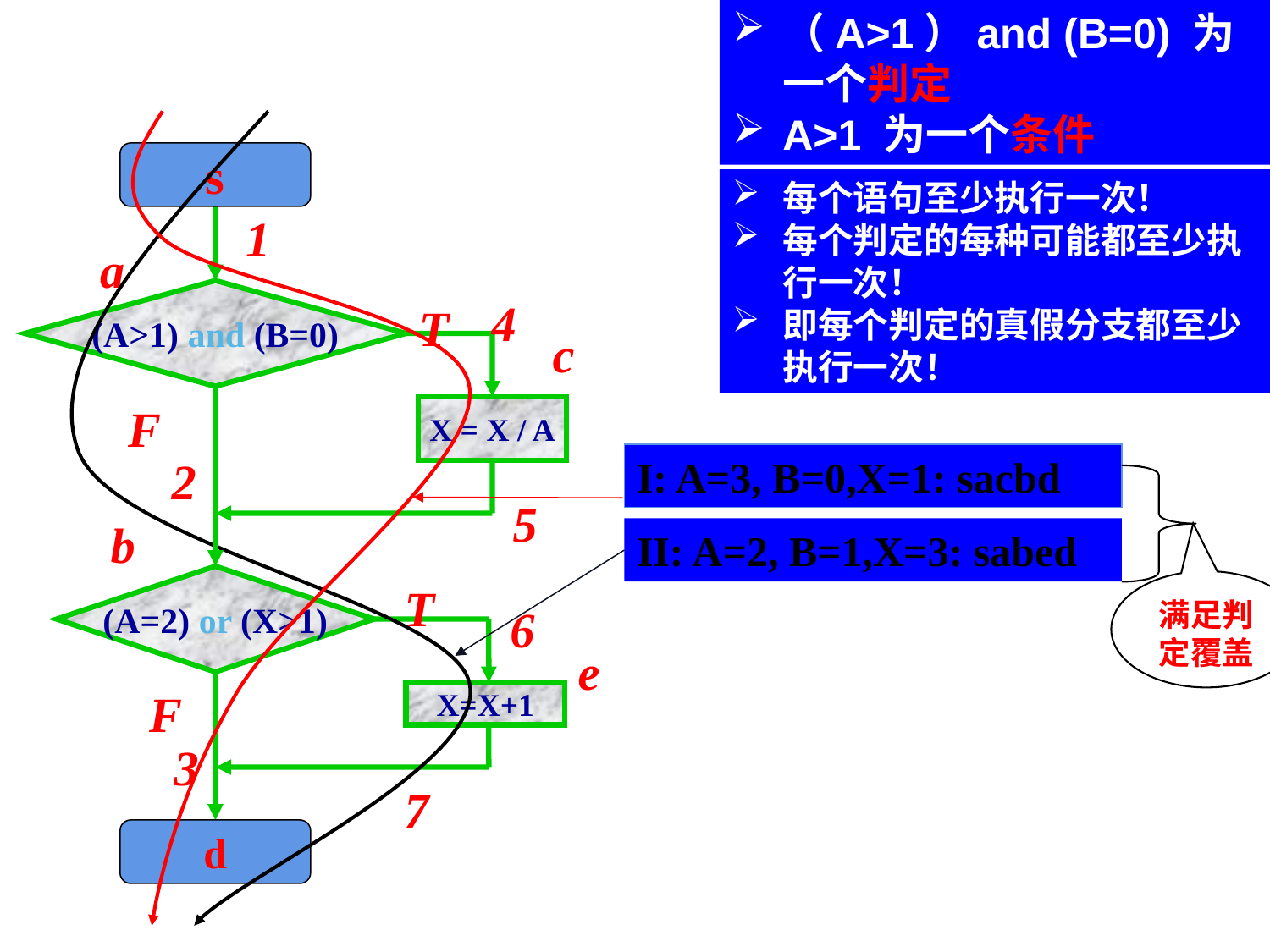

（A>1）and (B=0) 为一个判定
A>1 为一个条件

s
每个语句至少执行一次！
每个判定的每种可能都至少执行一次！
即每个判定的真假分支都至少执行一次！

1
a
(A>1) and (B=0)
4
T
c

F
X = X / A
2
I: A=3, B=0,X=1: sacbd

5

b

II: A=2, B=1,X=3: sabed

(A=2) or (X>1)
T
满足判定覆盖
6

e

F
X=X+1

3

7
d